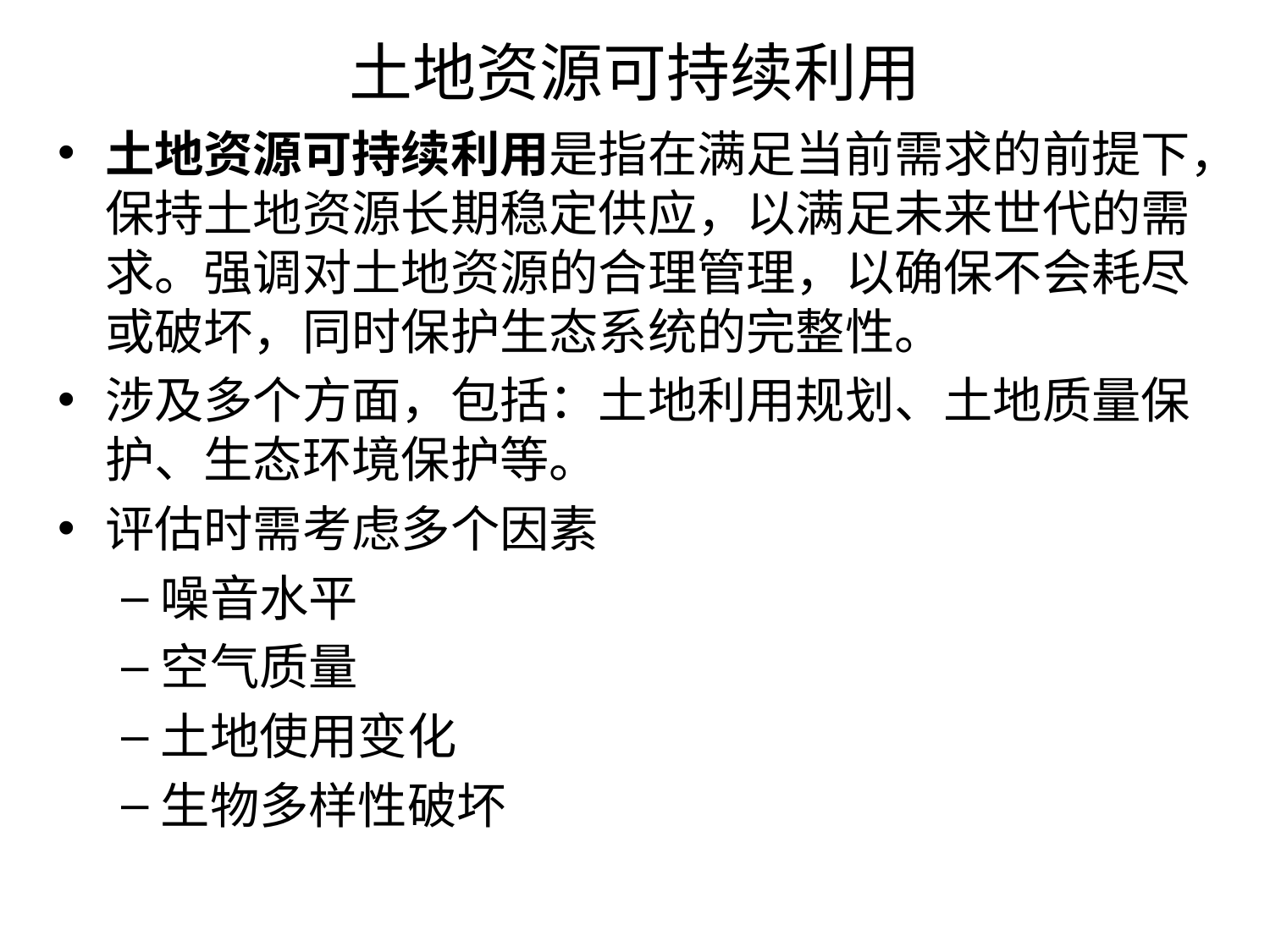

# 土地资源可持续利用
土地资源可持续利用是指在满足当前需求的前提下，保持土地资源长期稳定供应，以满足未来世代的需求。强调对土地资源的合理管理，以确保不会耗尽或破坏，同时保护生态系统的完整性。
涉及多个方面，包括：土地利用规划、土地质量保护、生态环境保护等。
评估时需考虑多个因素
噪音水平
空气质量
土地使用变化
生物多样性破坏